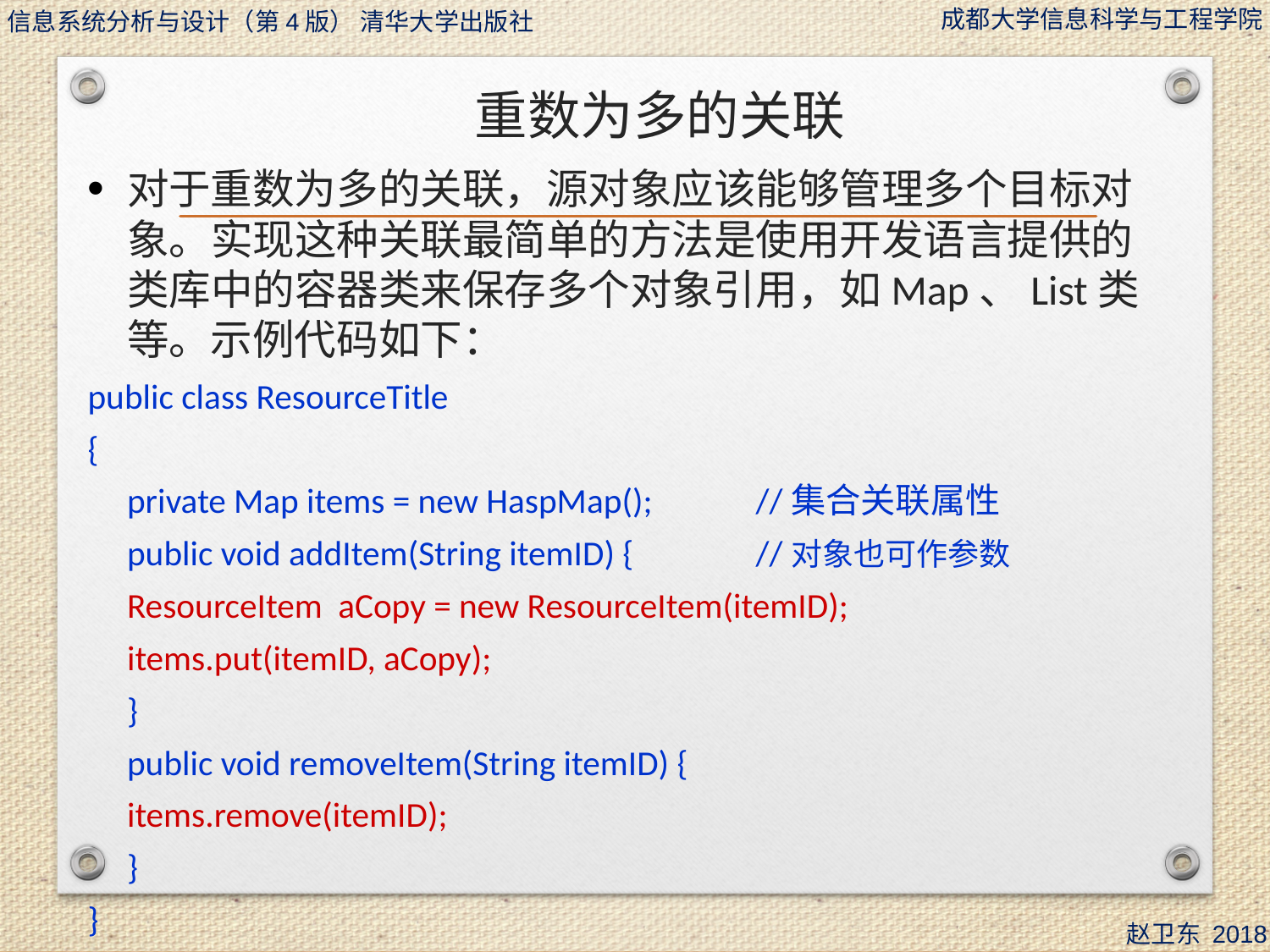

# 重数为多的关联
对于重数为多的关联，源对象应该能够管理多个目标对象。实现这种关联最简单的方法是使用开发语言提供的类库中的容器类来保存多个对象引用，如Map、List类等。示例代码如下：
public class ResourceTitle
{
	private Map items = new HaspMap();	//集合关联属性
	public void addItem(String itemID) {	//对象也可作参数
		ResourceItem  aCopy = new ResourceItem(itemID);
		items.put(itemID, aCopy);
	}
	public void removeItem(String itemID) {
		items.remove(itemID);
	}
}